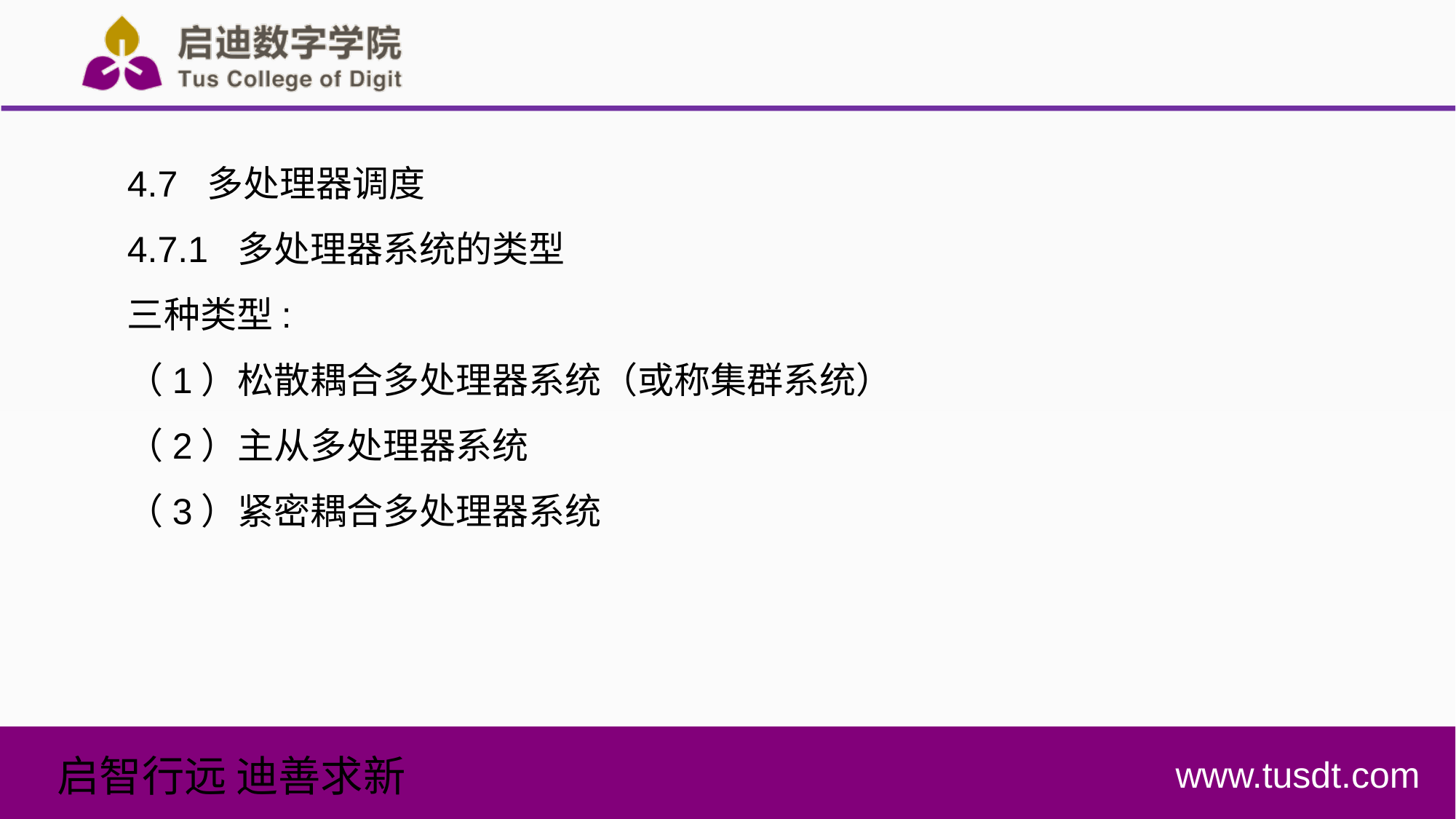

4.7  多处理器调度
4.7.1  多处理器系统的类型
三种类型:
（1）松散耦合多处理器系统（或称集群系统）
（2）主从多处理器系统
（3）紧密耦合多处理器系统